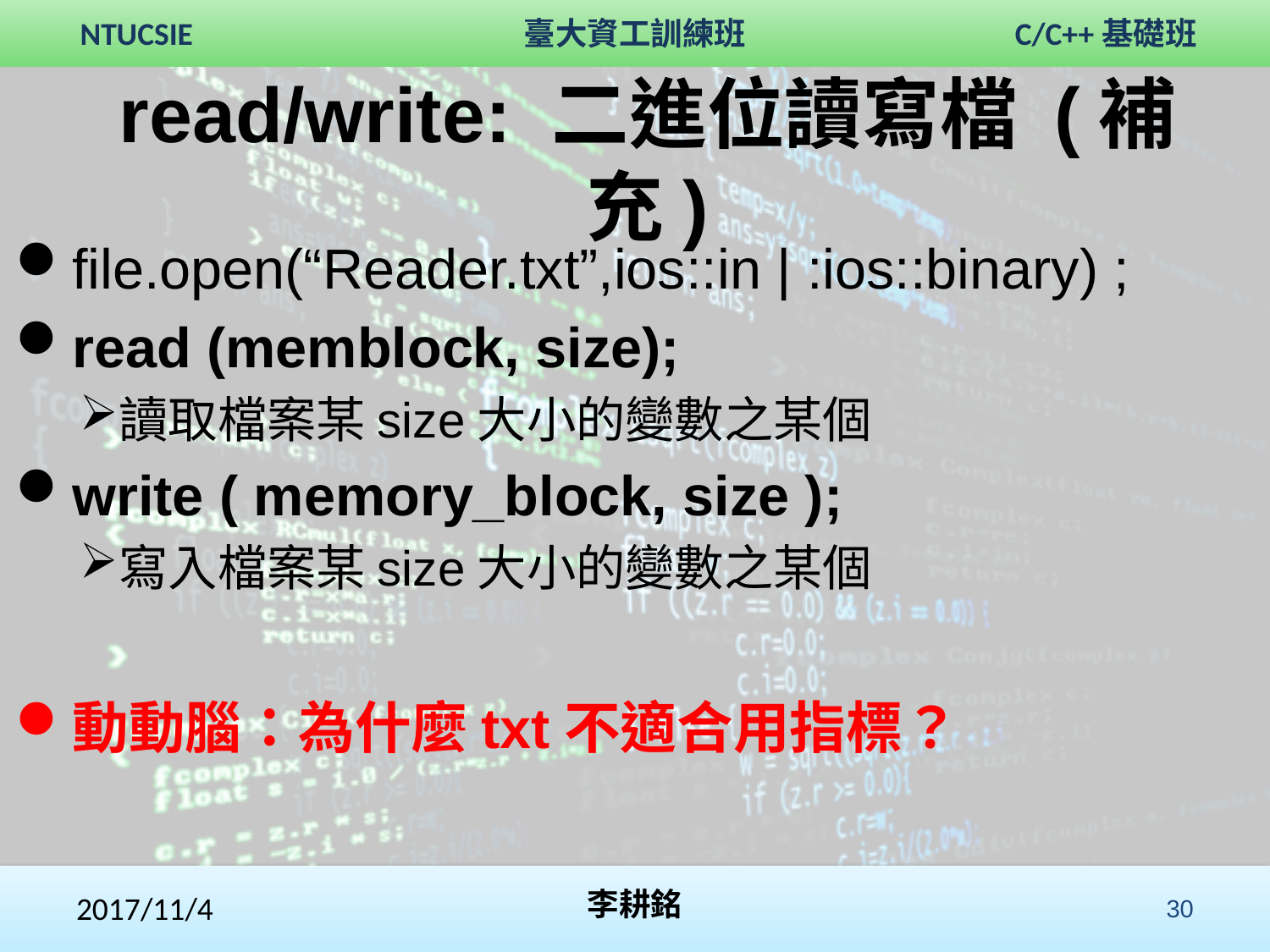

# read/write: 二進位讀寫檔 (補充)
file.open(“Reader.txt”,ios::in | :ios::binary) ;
read (memblock, size);
讀取檔案某size大小的變數之某個
write ( memory_block, size );
寫入檔案某size大小的變數之某個

動動腦：為什麼txt不適合用指標？
2017/11/4
李耕銘
 30